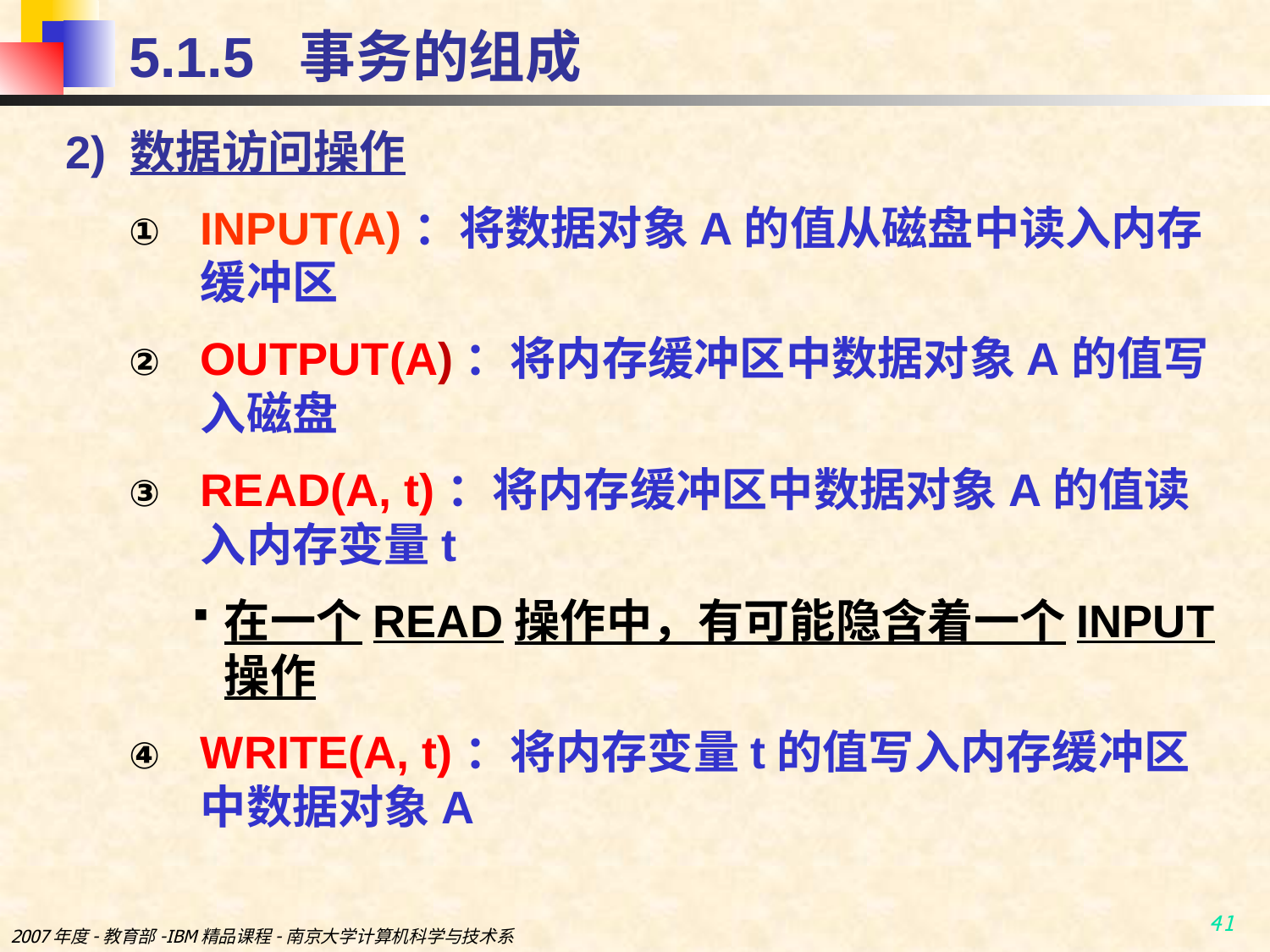

# 5.1.5  事务的组成
2) 数据访问操作
INPUT(A)：将数据对象A的值从磁盘中读入内存缓冲区
OUTPUT(A)：将内存缓冲区中数据对象A的值写入磁盘
READ(A, t)：将内存缓冲区中数据对象A的值读入内存变量t
在一个READ操作中，有可能隐含着一个INPUT操作
WRITE(A, t)：将内存变量t的值写入内存缓冲区中数据对象A
41